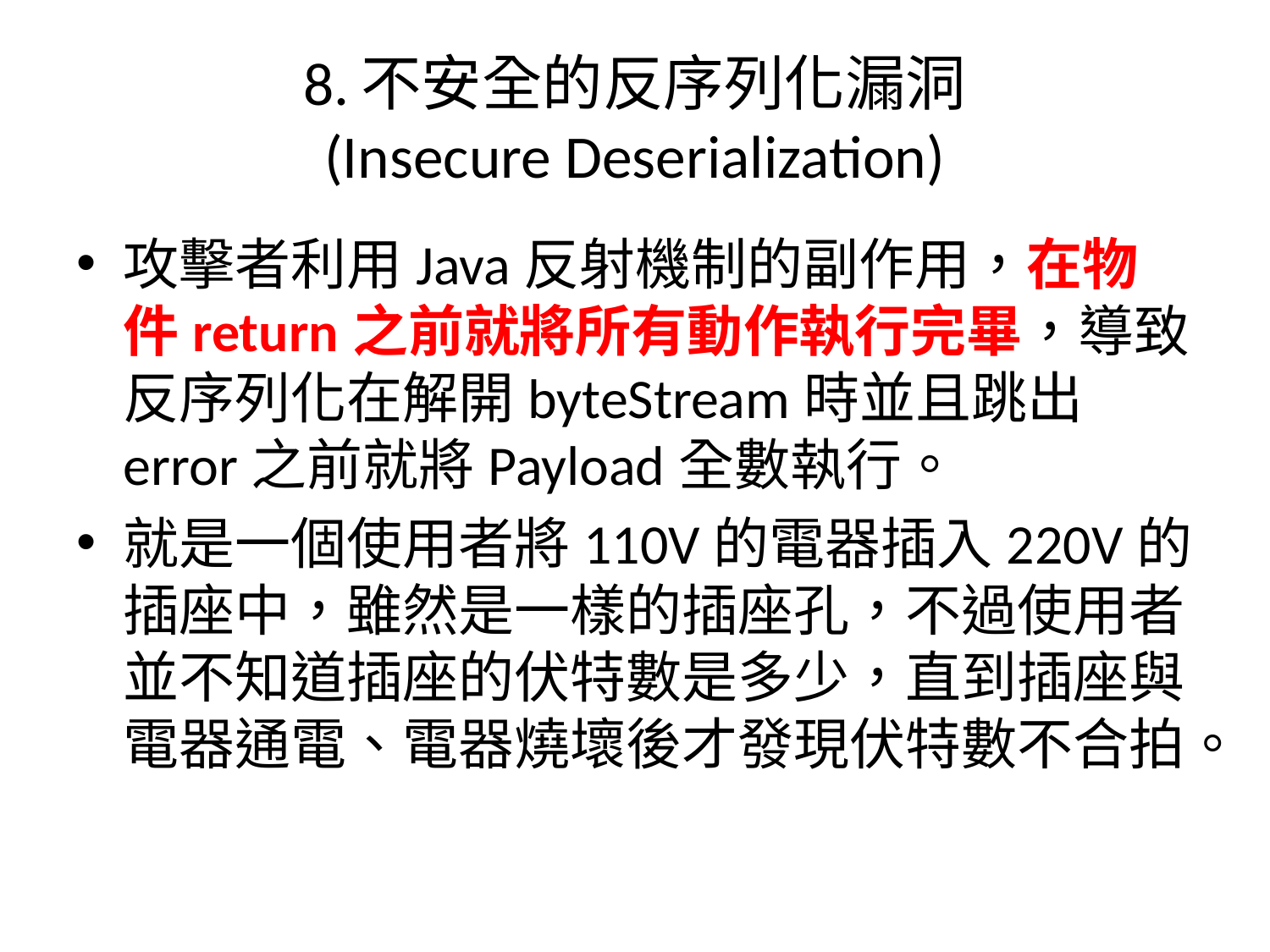

# 8.不安全的反序列化漏洞 (Insecure Deserialization)
攻擊者利用Java反射機制的副作用，在物件return之前就將所有動作執行完畢，導致反序列化在解開byteStream時並且跳出error之前就將Payload全數執行。
就是一個使用者將110V的電器插入220V的插座中，雖然是一樣的插座孔，不過使用者並不知道插座的伏特數是多少，直到插座與電器通電、電器燒壞後才發現伏特數不合拍。